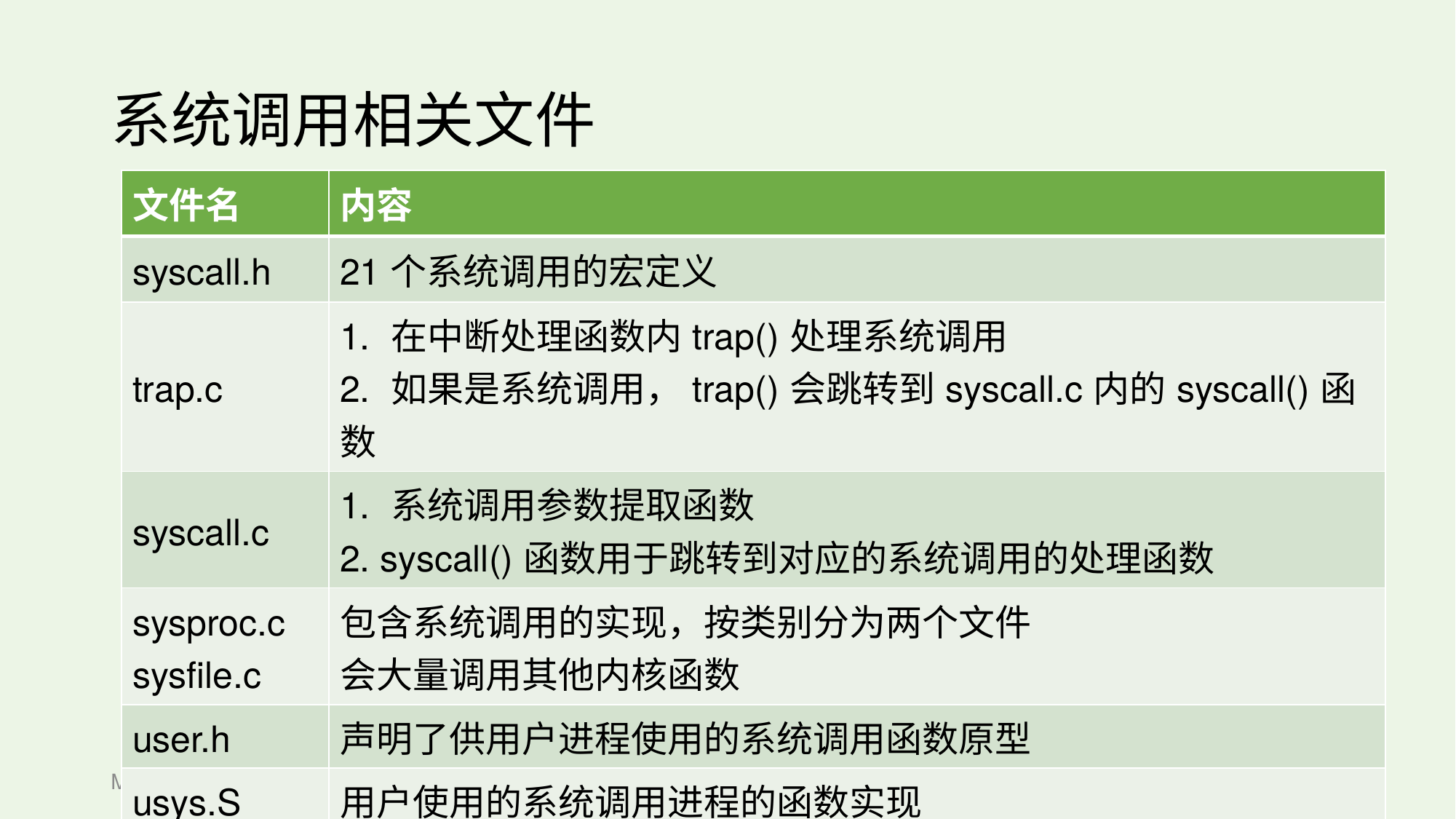

# 系统调用相关文件
| 文件名 | 内容 |
| --- | --- |
| syscall.h | 21个系统调用的宏定义 |
| trap.c | 1. 在中断处理函数内trap()处理系统调用 2. 如果是系统调用，trap()会跳转到syscall.c内的syscall()函数 |
| syscall.c | 1. 系统调用参数提取函数 2. syscall()函数用于跳转到对应的系统调用的处理函数 |
| sysproc.c sysfile.c | 包含系统调用的实现，按类别分为两个文件 会大量调用其他内核函数 |
| user.h | 声明了供用户进程使用的系统调用函数原型 |
| usys.S | 用户使用的系统调用进程的函数实现 |
March 19, 2019
Operating System (A), Peking University
18